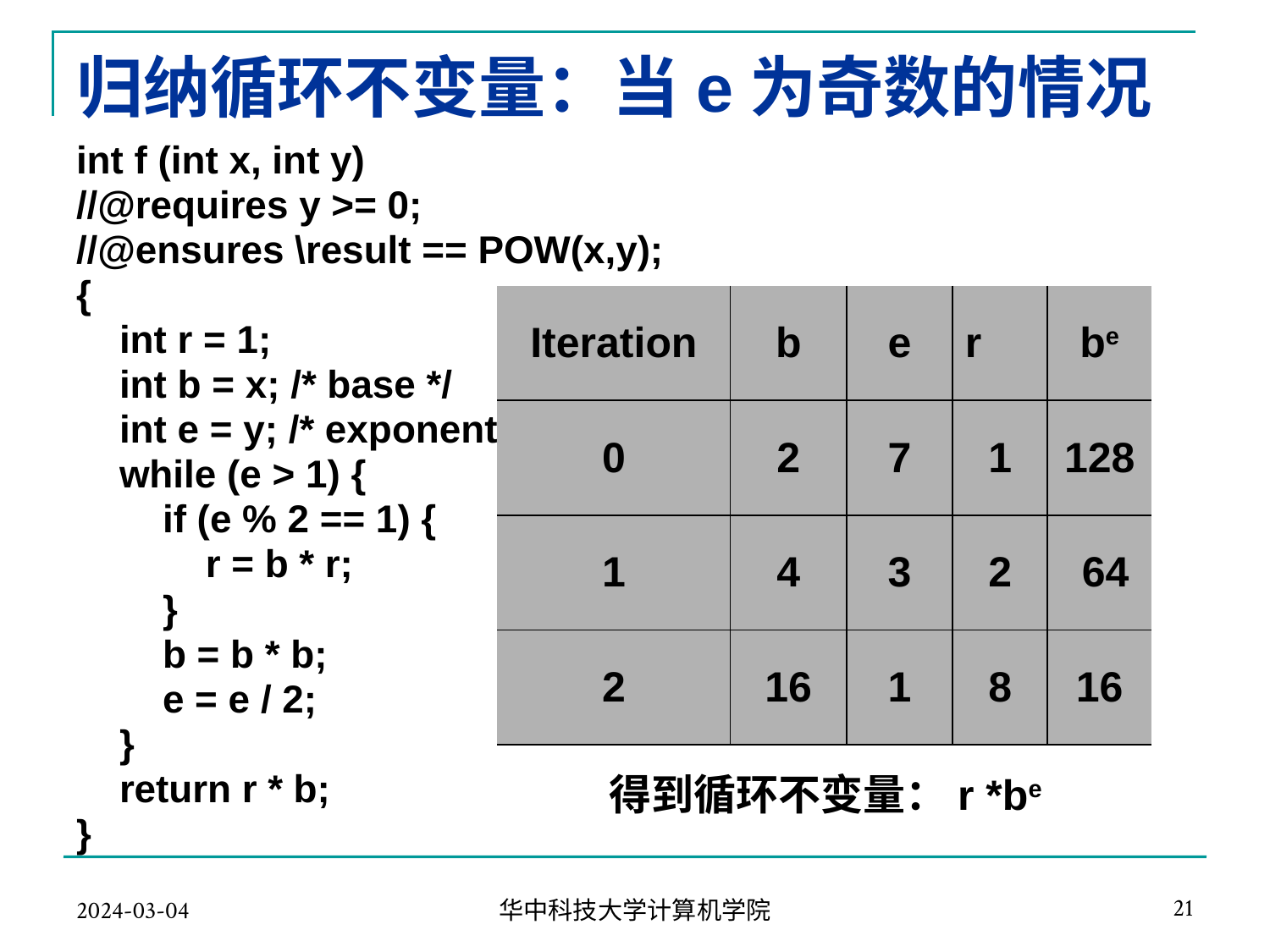

# 归纳循环不变量：当e为奇数的情况
int f (int x, int y)
//@requires y >= 0;
//@ensures \result == POW(x,y);
{
    int r = 1;
    int b = x; /* base */
    int e = y; /* exponent */
    while (e > 1) {
        if (e % 2 == 1) {
            r = b * r;
        }
        b = b * b;
        e = e / 2;
    }
    return r * b;
}
| Iteration | b | e | r | be |
| --- | --- | --- | --- | --- |
| 0 | 2 | 7 | 1 | 128 |
| 1 | 4 | 3 | 2 | 64 |
| 2 | 16 | 1 | 8 | 16 |
得到循环不变量：r *be
2024-03-04
21
华中科技大学计算机学院